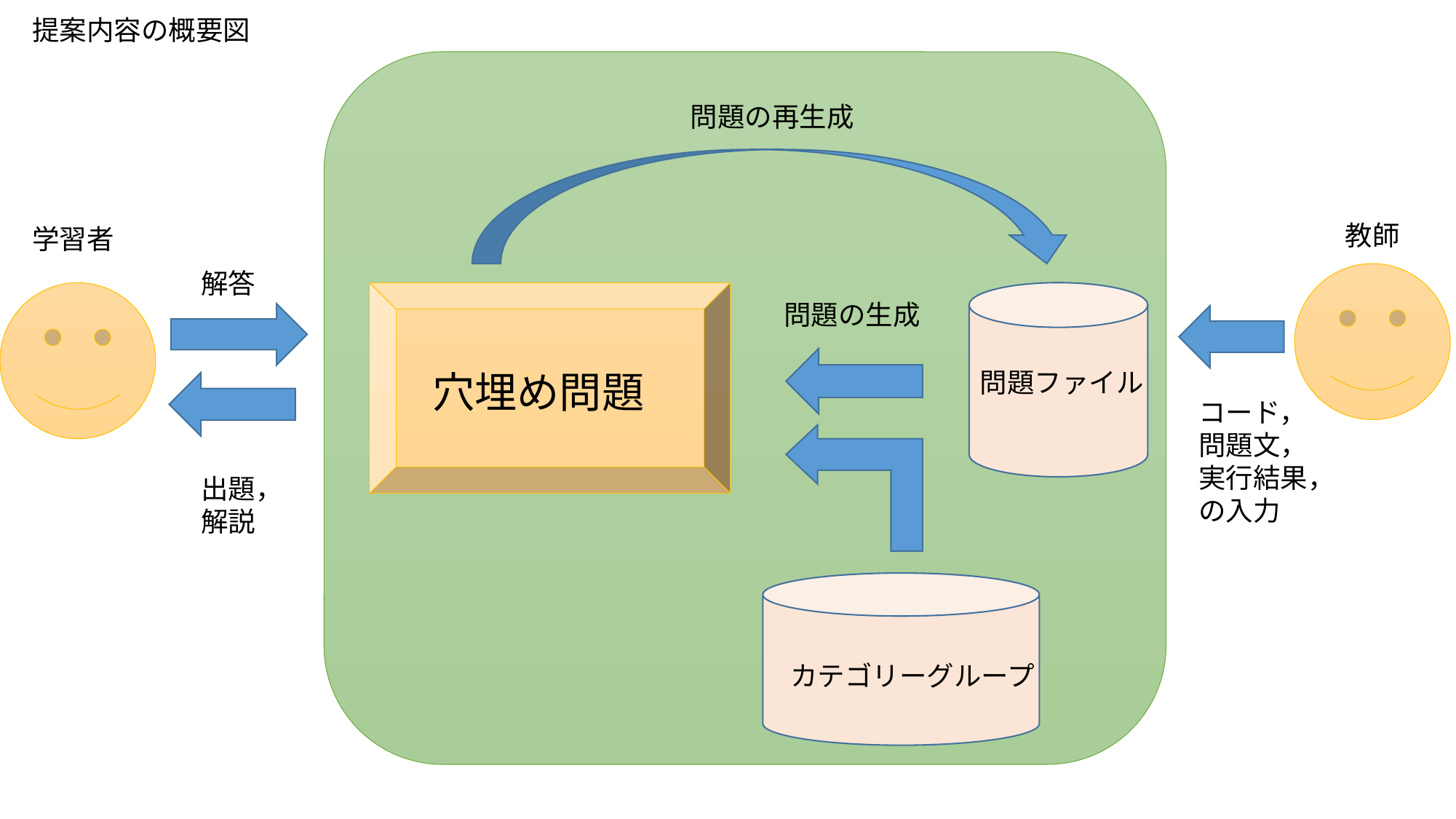

提案内容の概要図

問題の再生成

教師
学習者
解答

問題の生成

穴埋め問題
問題ファイル
コード，
問題文，
実行結果，
の入力

出題，
解説

カテゴリーグループ